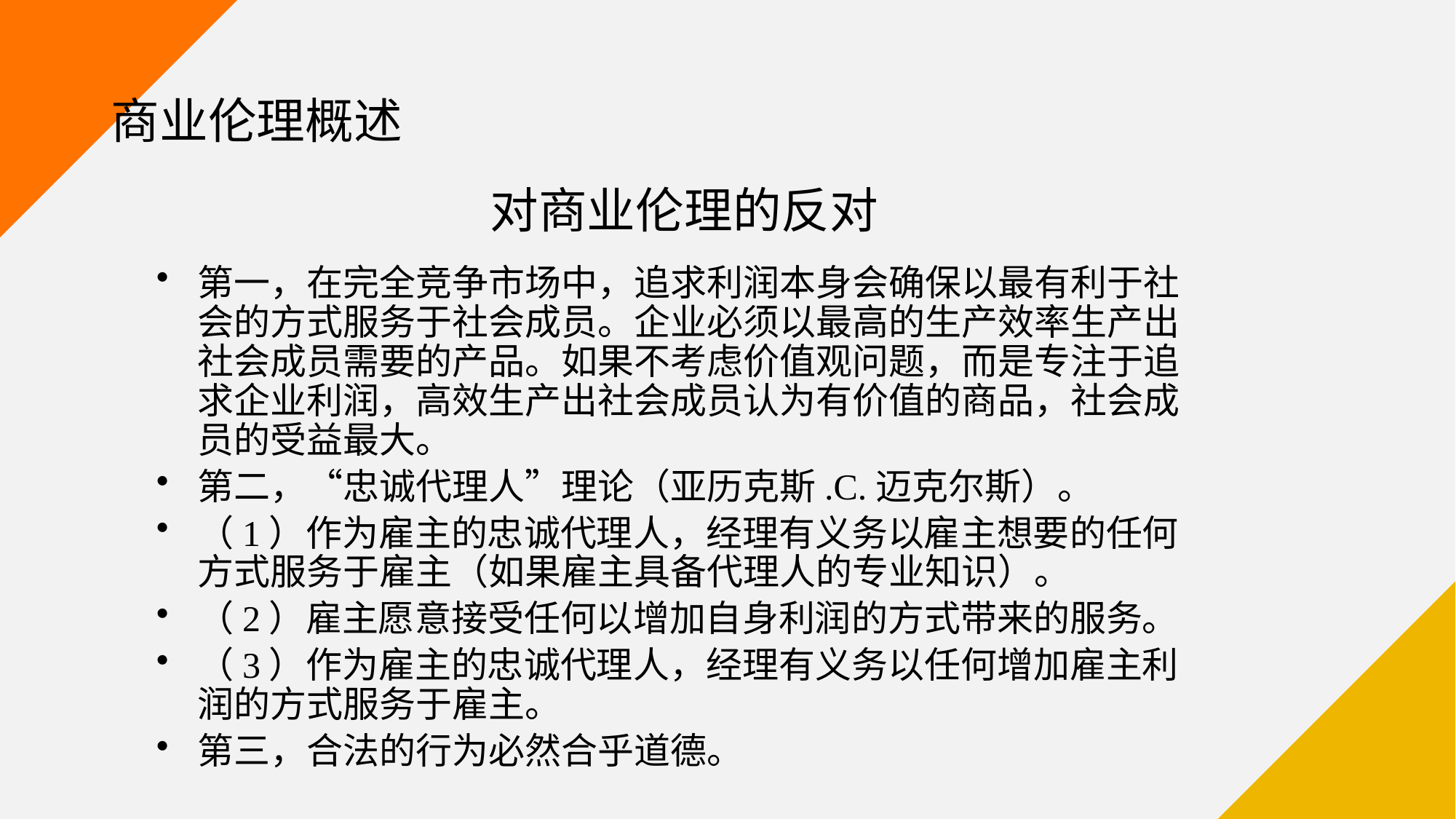

# 商业伦理概述
对商业伦理的反对
第一，在完全竞争市场中，追求利润本身会确保以最有利于社会的方式服务于社会成员。企业必须以最高的生产效率生产出社会成员需要的产品。如果不考虑价值观问题，而是专注于追求企业利润，高效生产出社会成员认为有价值的商品，社会成员的受益最大。
第二，“忠诚代理人”理论（亚历克斯.C.迈克尔斯）。
（1）作为雇主的忠诚代理人，经理有义务以雇主想要的任何方式服务于雇主（如果雇主具备代理人的专业知识）。
（2）雇主愿意接受任何以增加自身利润的方式带来的服务。
（3）作为雇主的忠诚代理人，经理有义务以任何增加雇主利润的方式服务于雇主。
第三，合法的行为必然合乎道德。